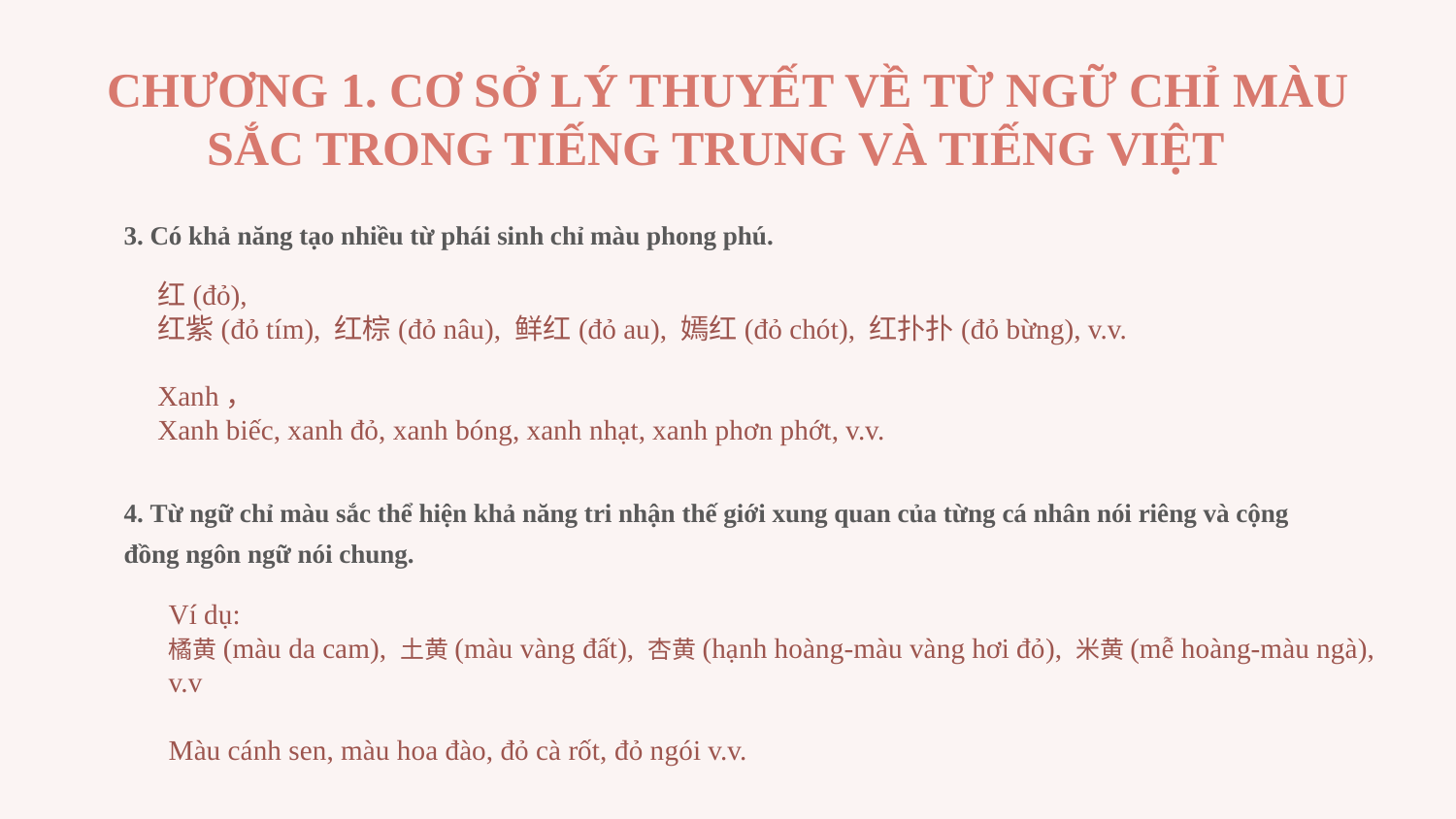

CHƯƠNG 1. CƠ SỞ LÝ THUYẾT VỀ TỪ NGỮ CHỈ MÀU SẮC TRONG TIẾNG TRUNG VÀ TIẾNG VIỆT
3. Có khả năng tạo nhiều từ phái sinh chỉ màu phong phú.
红(đỏ),
红紫(đỏ tím), 红棕(đỏ nâu), 鲜红(đỏ au), 嫣红(đỏ chót), 红扑扑(đỏ bừng), v.v.

Xanh，
Xanh biếc, xanh đỏ, xanh bóng, xanh nhạt, xanh phơn phớt, v.v.
4. Từ ngữ chỉ màu sắc thể hiện khả năng tri nhận thế giới xung quan của từng cá nhân nói riêng và cộng đồng ngôn ngữ nói chung.
Ví dụ:
橘黄(màu da cam), 土黄(màu vàng đất), 杏黄(hạnh hoàng-màu vàng hơi đỏ), 米黄(mễ hoàng-màu ngà), v.v

Màu cánh sen, màu hoa đào, đỏ cà rốt, đỏ ngói v.v.